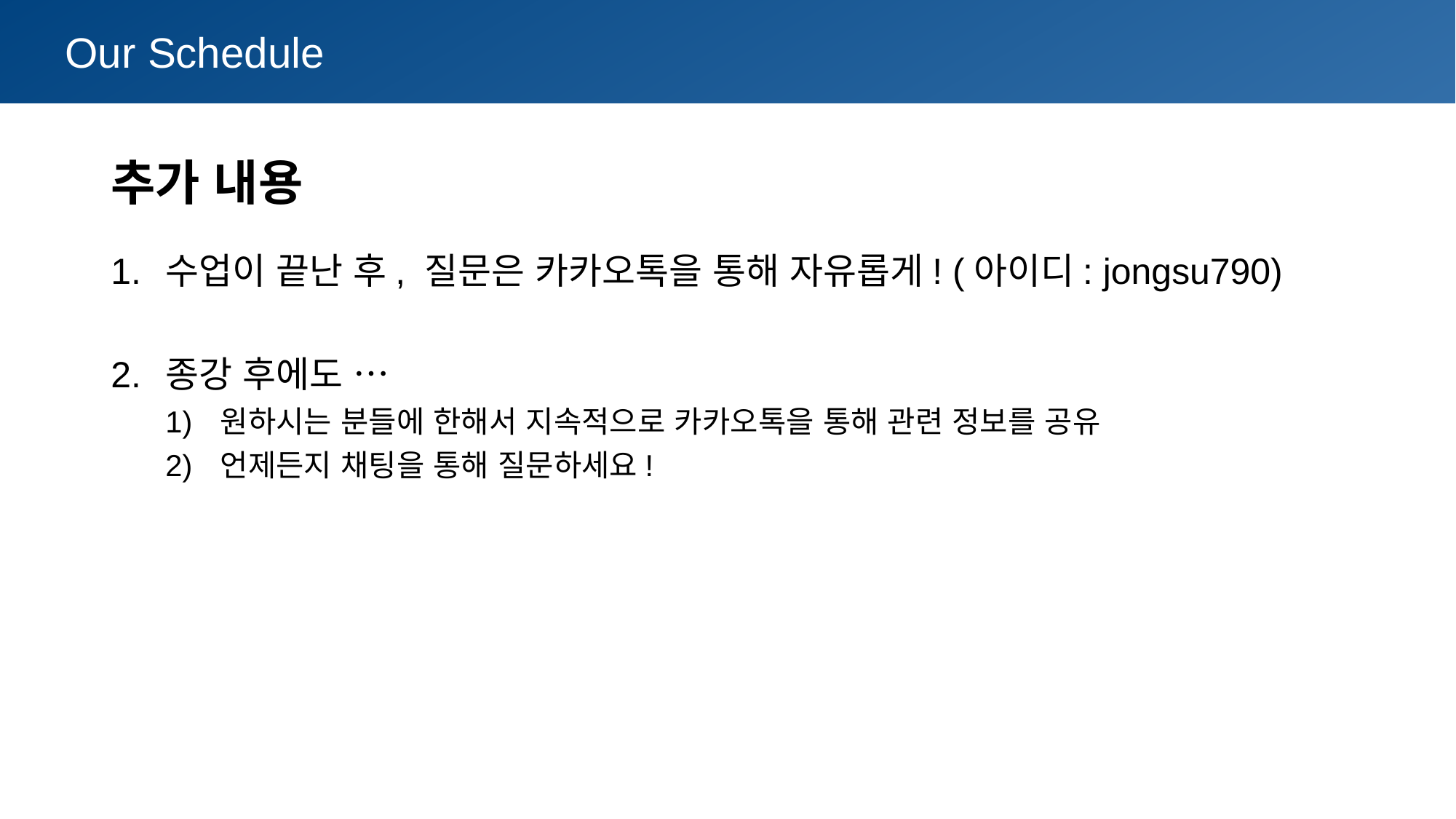

Our Schedule
추가 내용

수업이 끝난 후, 질문은 카카오톡을 통해 자유롭게! (아이디: jongsu790)

종강 후에도 …
원하시는 분들에 한해서 지속적으로 카카오톡을 통해 관련 정보를 공유
언제든지 채팅을 통해 질문하세요!